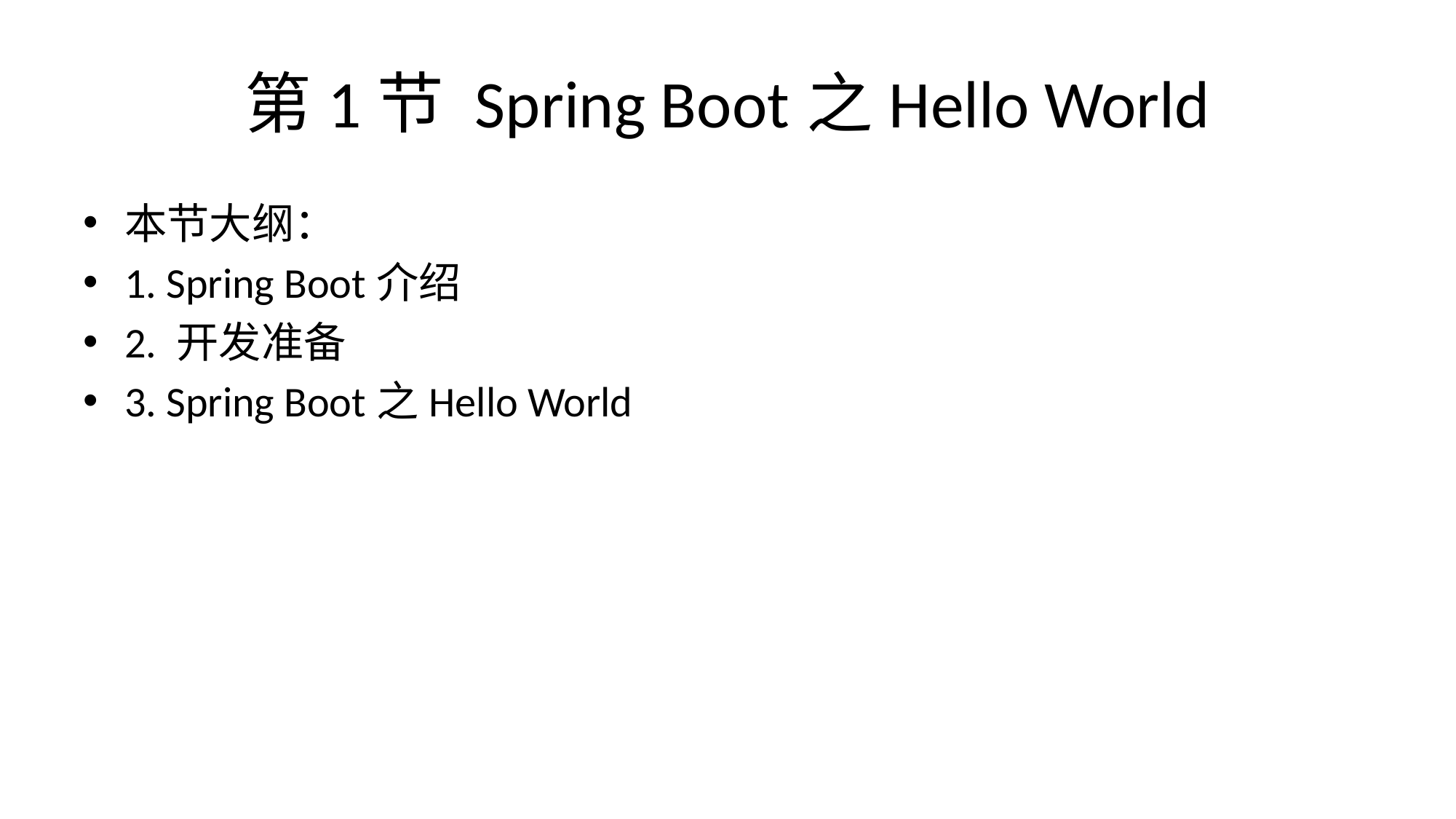

# 第1节 Spring Boot之Hello World
本节大纲：
1. Spring Boot介绍
2. 开发准备
3. Spring Boot之Hello World